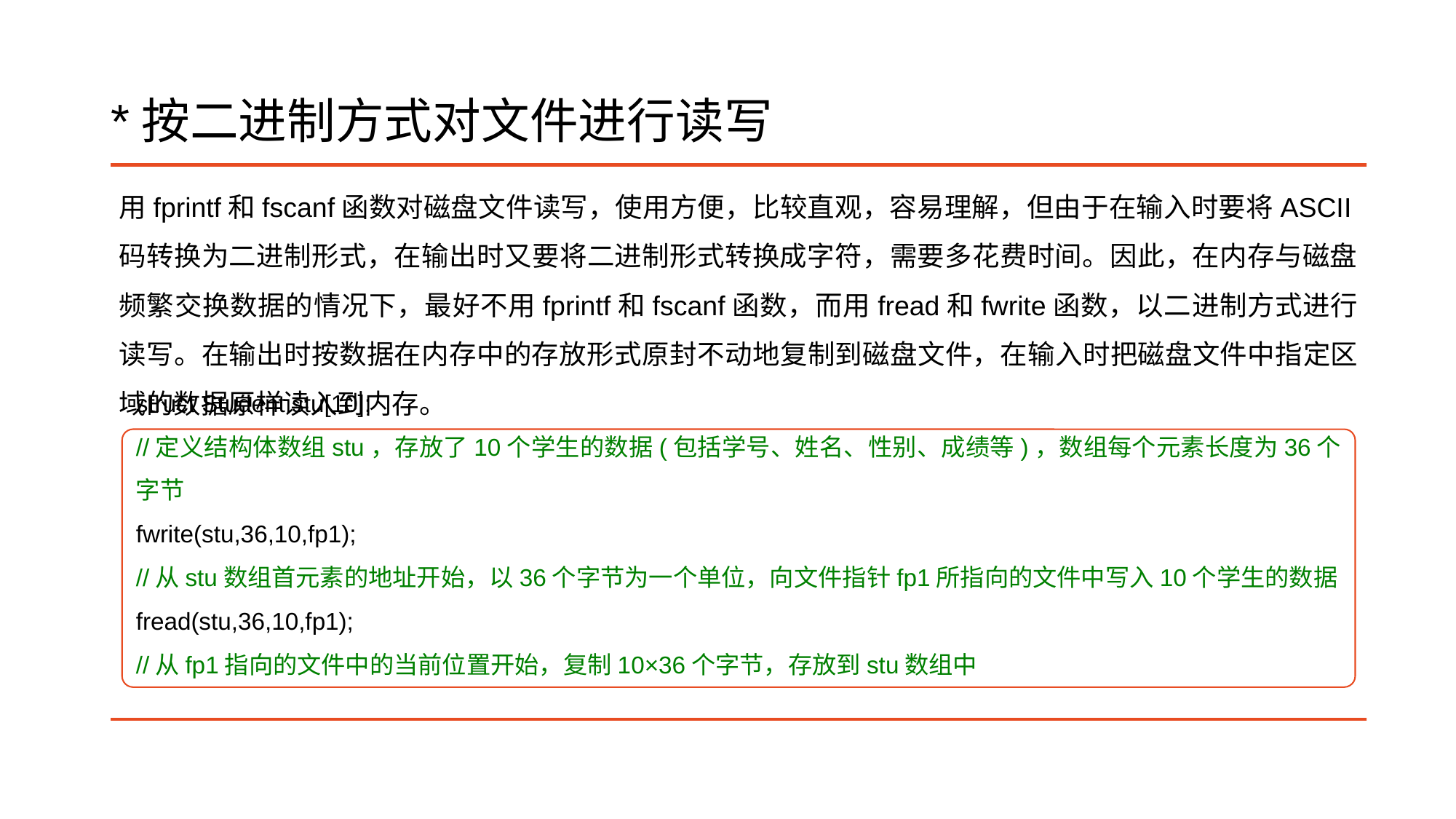

# *按二进制方式对文件进行读写
用fprintf和fscanf函数对磁盘文件读写，使用方便，比较直观，容易理解，但由于在输入时要将ASCII码转换为二进制形式，在输出时又要将二进制形式转换成字符，需要多花费时间。因此，在内存与磁盘频繁交换数据的情况下，最好不用fprintf和fscanf函数，而用fread和fwrite函数，以二进制方式进行读写。在输出时按数据在内存中的存放形式原封不动地复制到磁盘文件，在输入时把磁盘文件中指定区域的数据原样读入到内存。
struct Student stu[10];
//定义结构体数组stu，存放了10个学生的数据(包括学号、姓名、性别、成绩等)，数组每个元素长度为36个字节
fwrite(stu,36,10,fp1);
//从stu数组首元素的地址开始，以36个字节为一个单位，向文件指针fp1所指向的文件中写入10个学生的数据
fread(stu,36,10,fp1);
//从fp1指向的文件中的当前位置开始，复制10×36个字节，存放到stu数组中